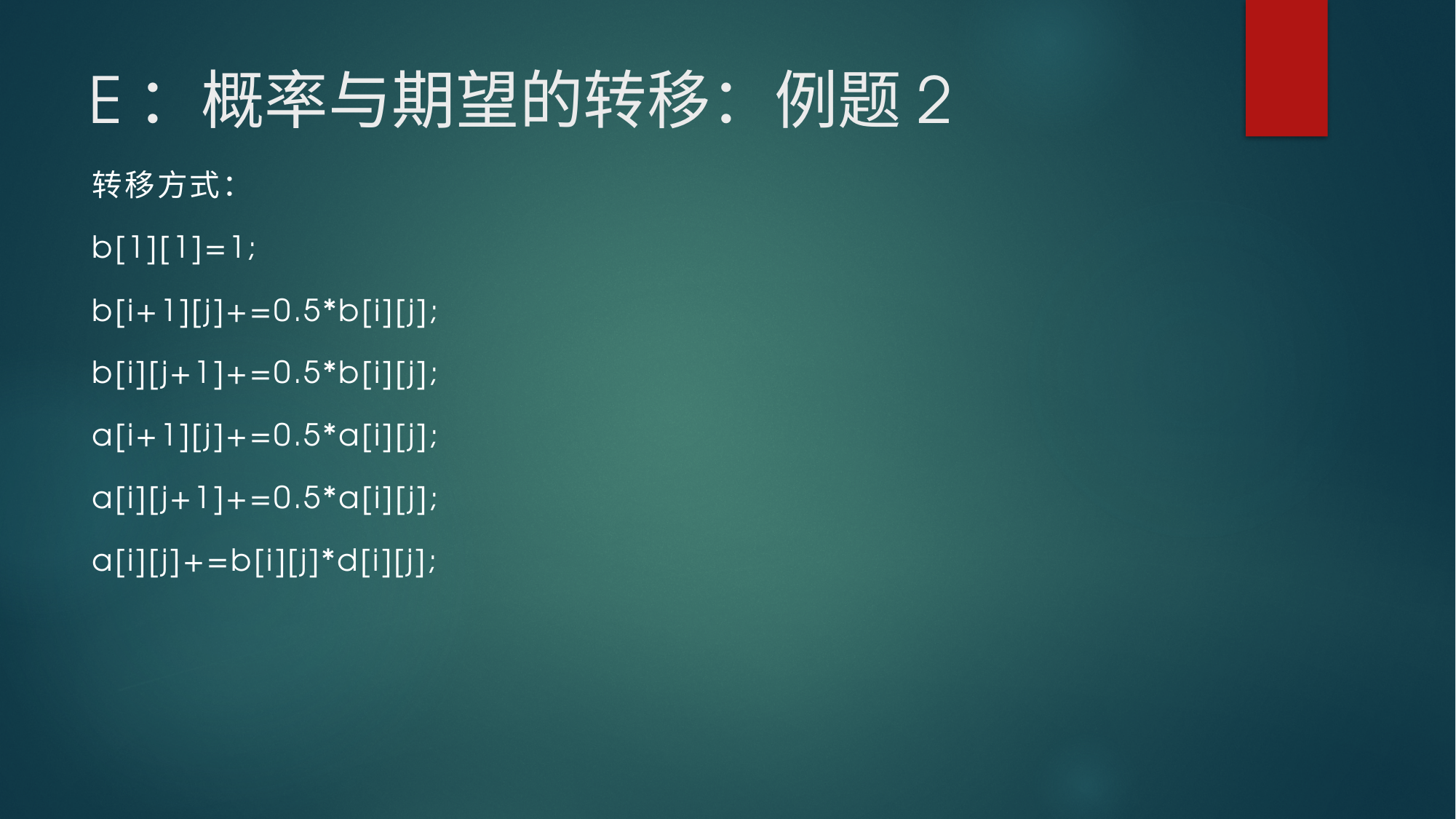

# E：概率与期望的转移：例题2
转移方式：
b[1][1]=1;
b[i+1][j]+=0.5*b[i][j];
b[i][j+1]+=0.5*b[i][j];
a[i+1][j]+=0.5*a[i][j];
a[i][j+1]+=0.5*a[i][j];
a[i][j]+=b[i][j]*d[i][j];